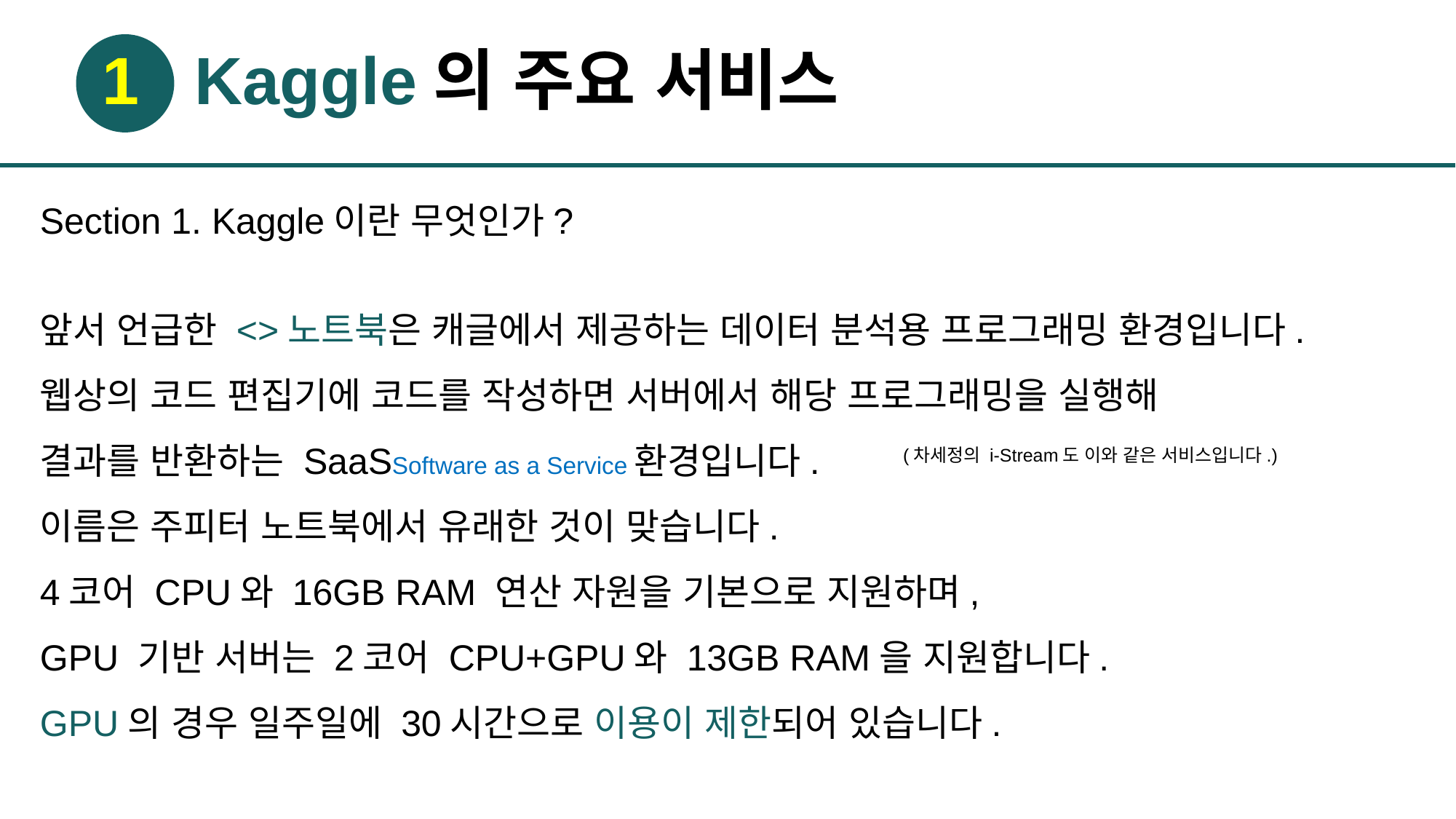

# 1   Kaggle의 주요 서비스

Section 1. Kaggle이란 무엇인가?

앞서 언급한 <>노트북은 캐글에서 제공하는 데이터 분석용 프로그래밍 환경입니다.
웹상의 코드 편집기에 코드를 작성하면 서버에서 해당 프로그래밍을 실행해
결과를 반환하는 SaaSSoftware as a Service환경입니다.
이름은 주피터 노트북에서 유래한 것이 맞습니다.
4코어 CPU와 16GB RAM 연산 자원을 기본으로 지원하며,
GPU 기반 서버는 2코어 CPU+GPU와 13GB RAM을 지원합니다.
GPU의 경우 일주일에 30시간으로 이용이 제한되어 있습니다.
(차세정의 i-Stream도 이와 같은 서비스입니다.)